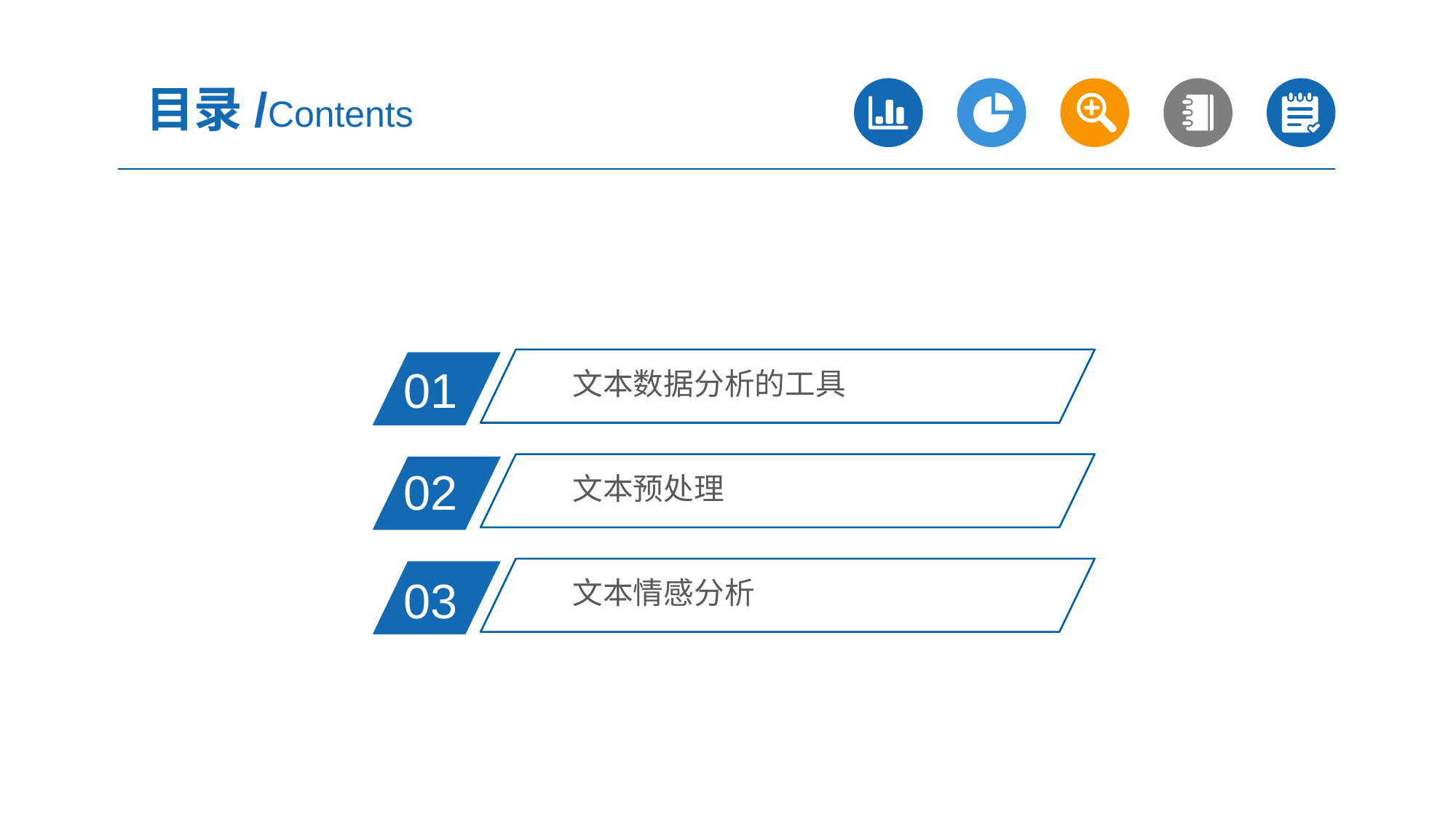

目录/Contents

文本数据分析的工具

01

文本预处理
02

文本情感分析

03